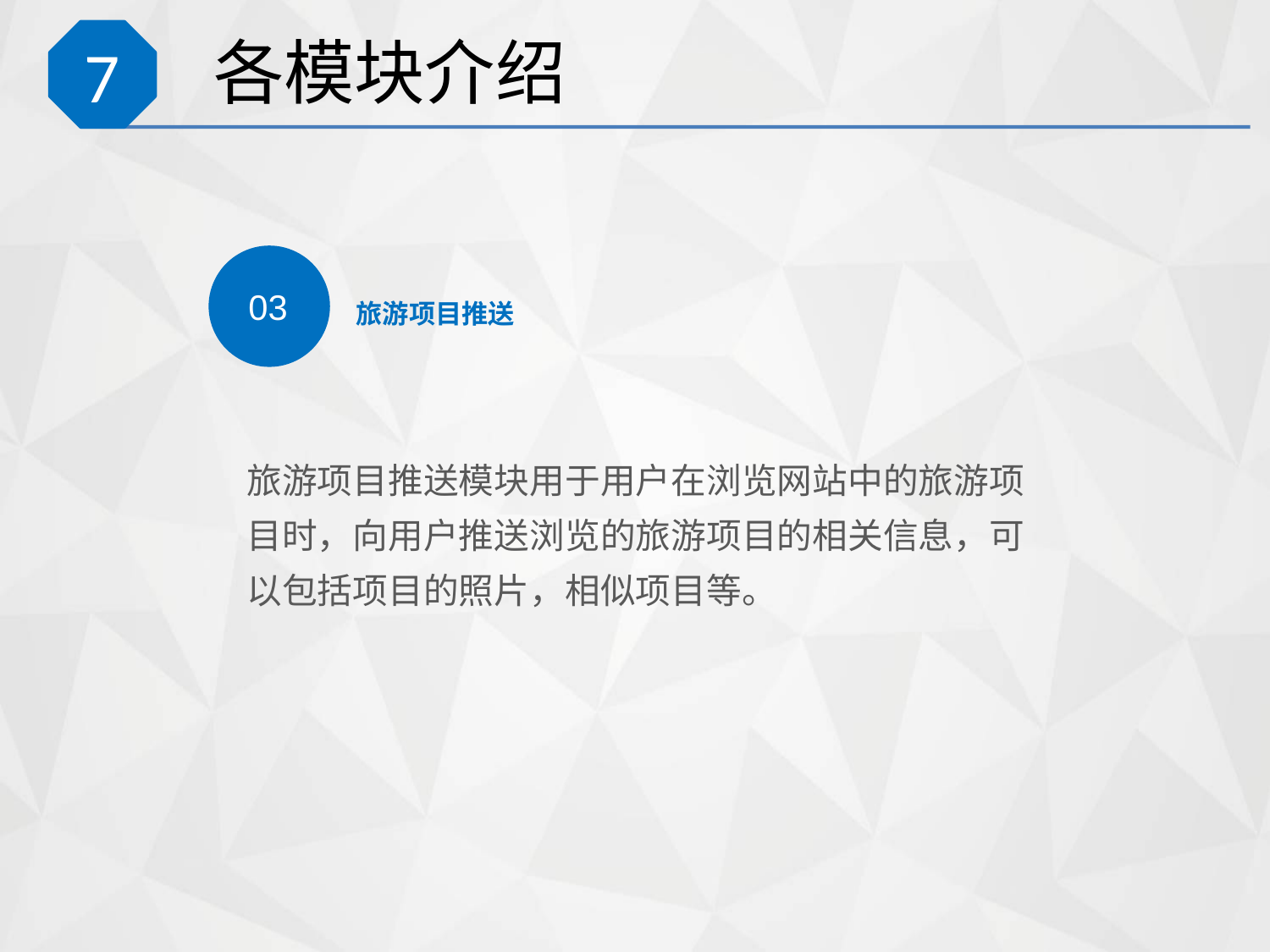

# 各模块介绍
7

03
旅游项目推送
旅游项目推送模块用于用户在浏览网站中的旅游项目时，向用户推送浏览的旅游项目的相关信息，可以包括项目的照片，相似项目等。